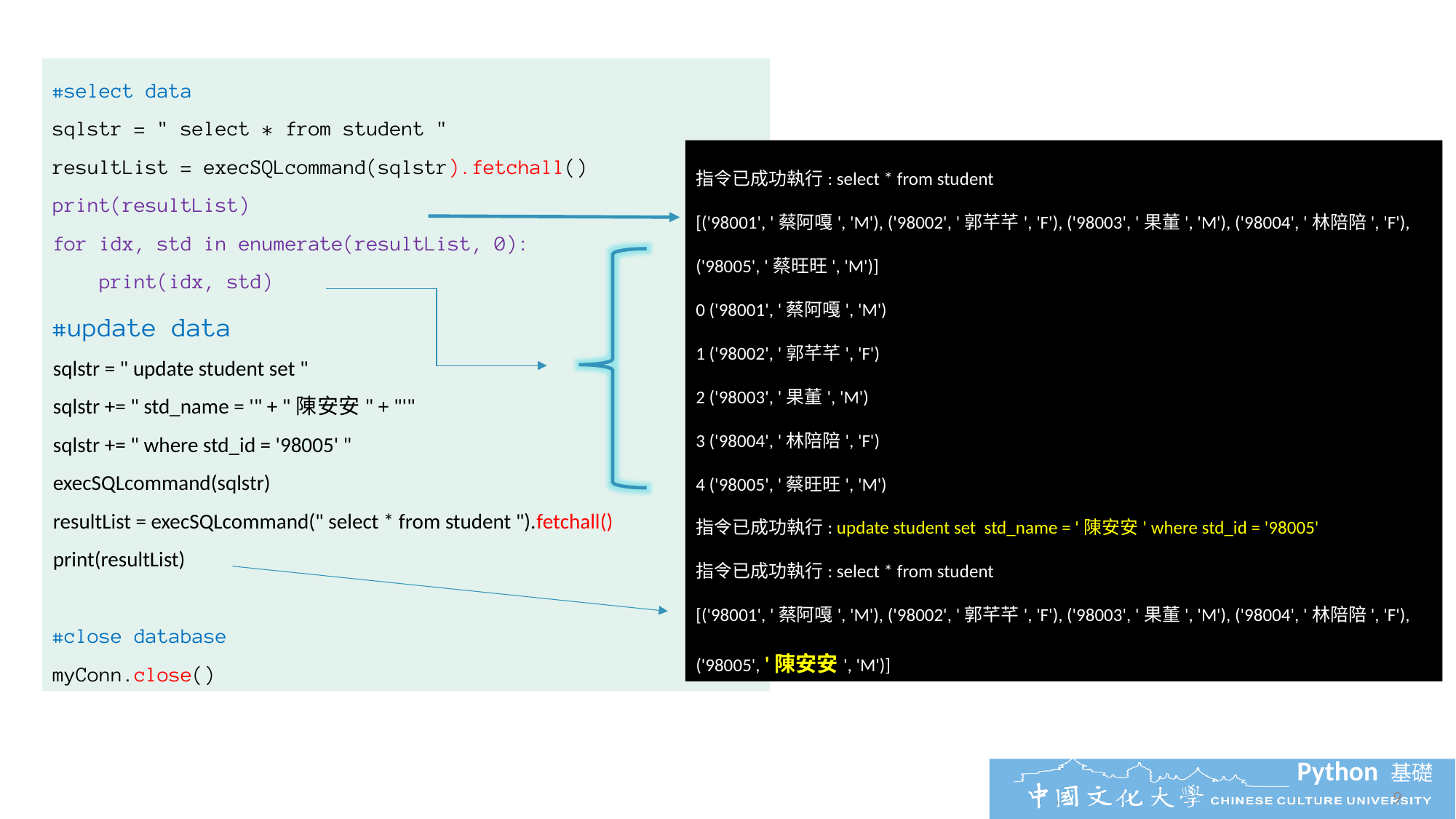

#select data
sqlstr = " select * from student "
resultList = execSQLcommand(sqlstr).fetchall()
print(resultList)
for idx, std in enumerate(resultList, 0):
    print(idx, std)
#update data
sqlstr = " update student set "
sqlstr += " std_name = '" + "陳安安" + "'"
sqlstr += " where std_id = '98005' "
execSQLcommand(sqlstr)
resultList = execSQLcommand(" select * from student ").fetchall()
print(resultList)
#close database
myConn.close()
指令已成功執行: select * from student
[('98001', '蔡阿嘎', 'M'), ('98002', '郭芊芊', 'F'), ('98003', '果董', 'M'), ('98004', '林陪陪', 'F'), ('98005', '蔡旺旺', 'M')]
0 ('98001', '蔡阿嘎', 'M')
1 ('98002', '郭芊芊', 'F')
2 ('98003', '果董', 'M')
3 ('98004', '林陪陪', 'F')
4 ('98005', '蔡旺旺', 'M')
指令已成功執行: update student set  std_name = '陳安安' where std_id = '98005'
指令已成功執行: select * from student
[('98001', '蔡阿嘎', 'M'), ('98002', '郭芊芊', 'F'), ('98003', '果董', 'M'), ('98004', '林陪陪', 'F'), ('98005', '陳安安', 'M')]

9